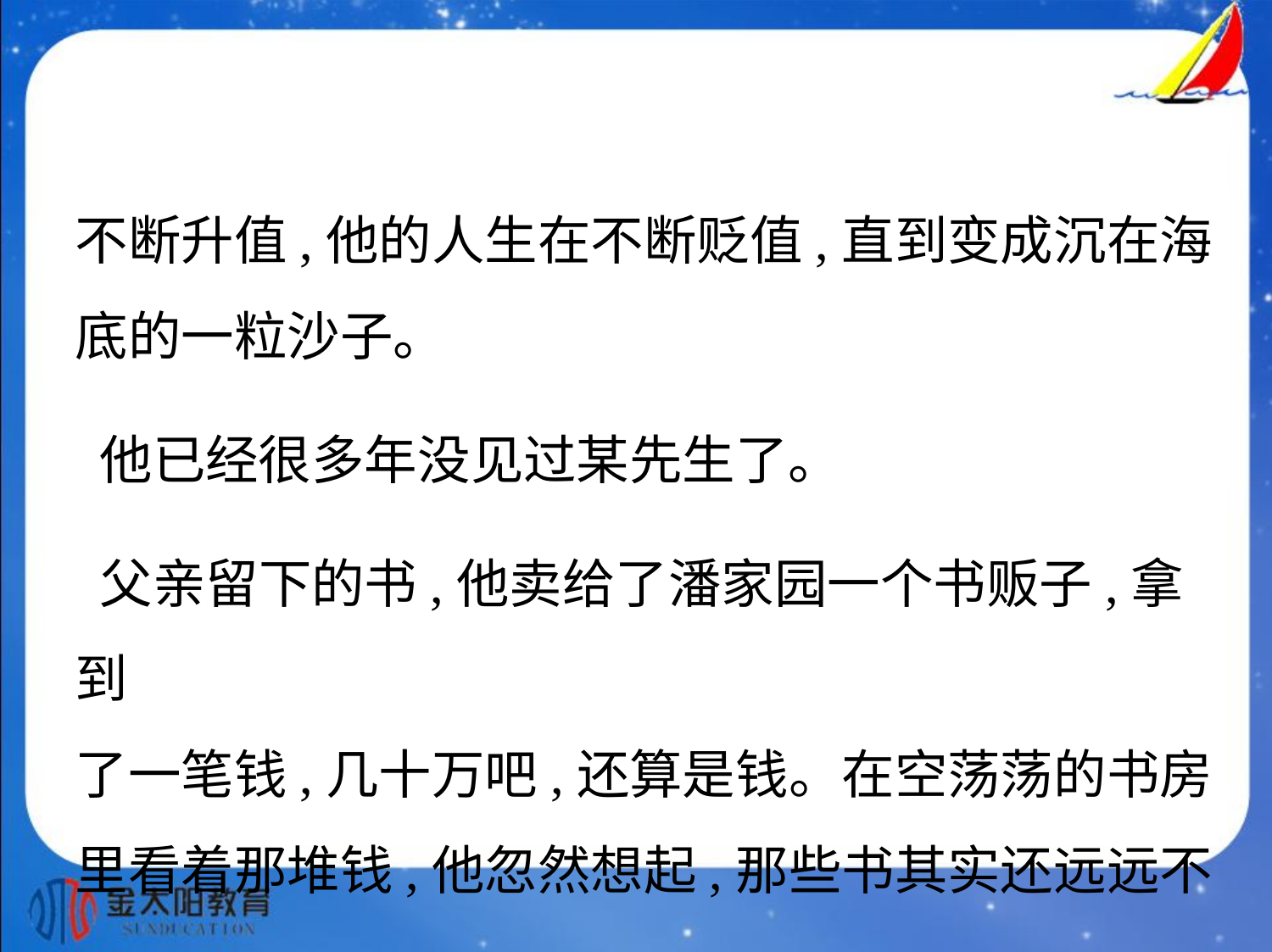

不断升值,他的人生在不断贬值,直到变成沉在海
底的一粒沙子。
 他已经很多年没见过某先生了。
 父亲留下的书,他卖给了潘家园一个书贩子,拿到
了一笔钱,几十万吧,还算是钱。在空荡荡的书房
里看着那堆钱,他忽然想起,那些书其实还远远不